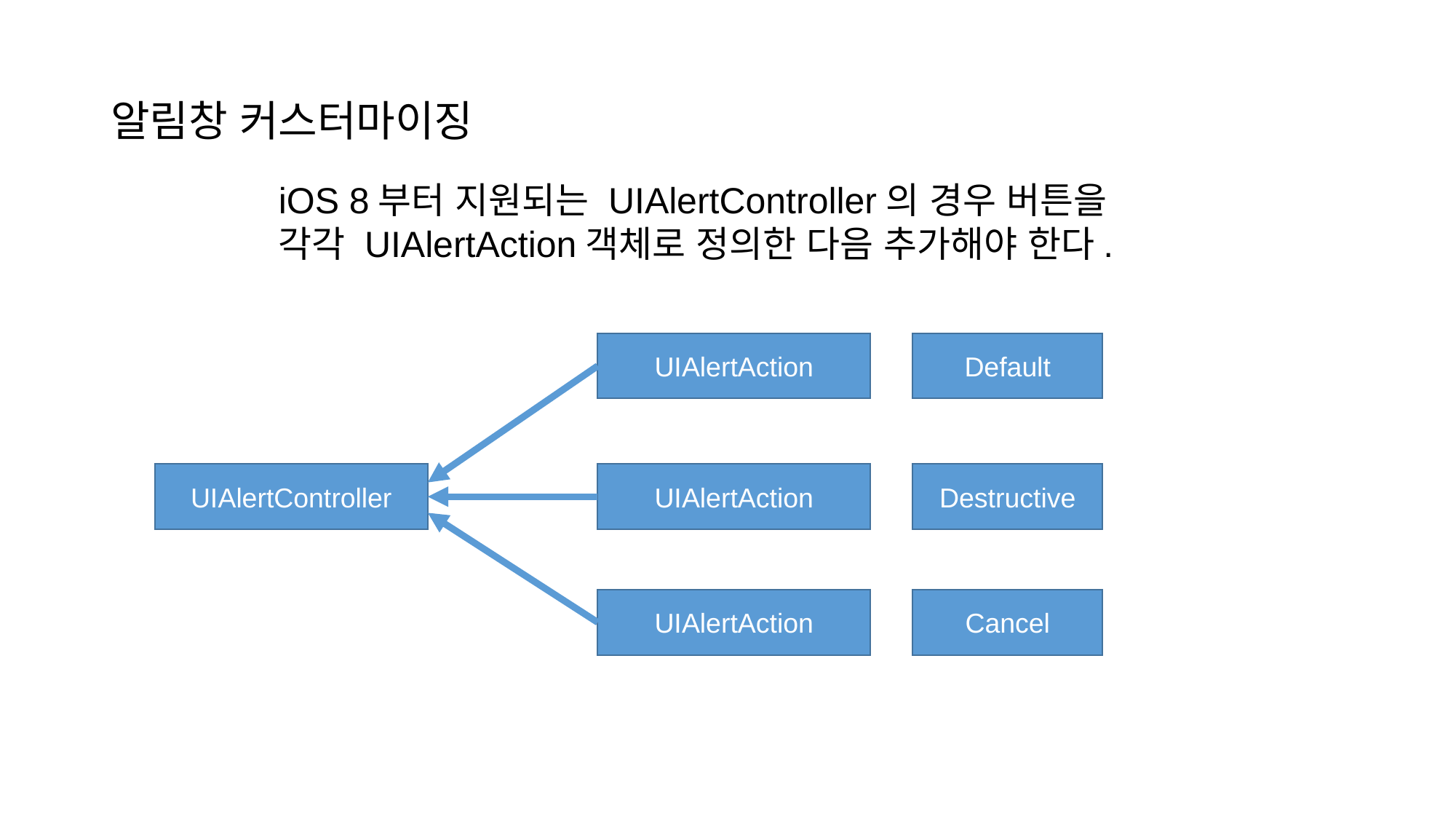

# 알림창 커스터마이징
iOS 8부터 지원되는 UIAlertController의 경우 버튼을
각각 UIAlertAction객체로 정의한 다음 추가해야 한다.
UIAlertAction
Default
UIAlertAction
Destructive
UIAlertController
UIAlertAction
Cancel